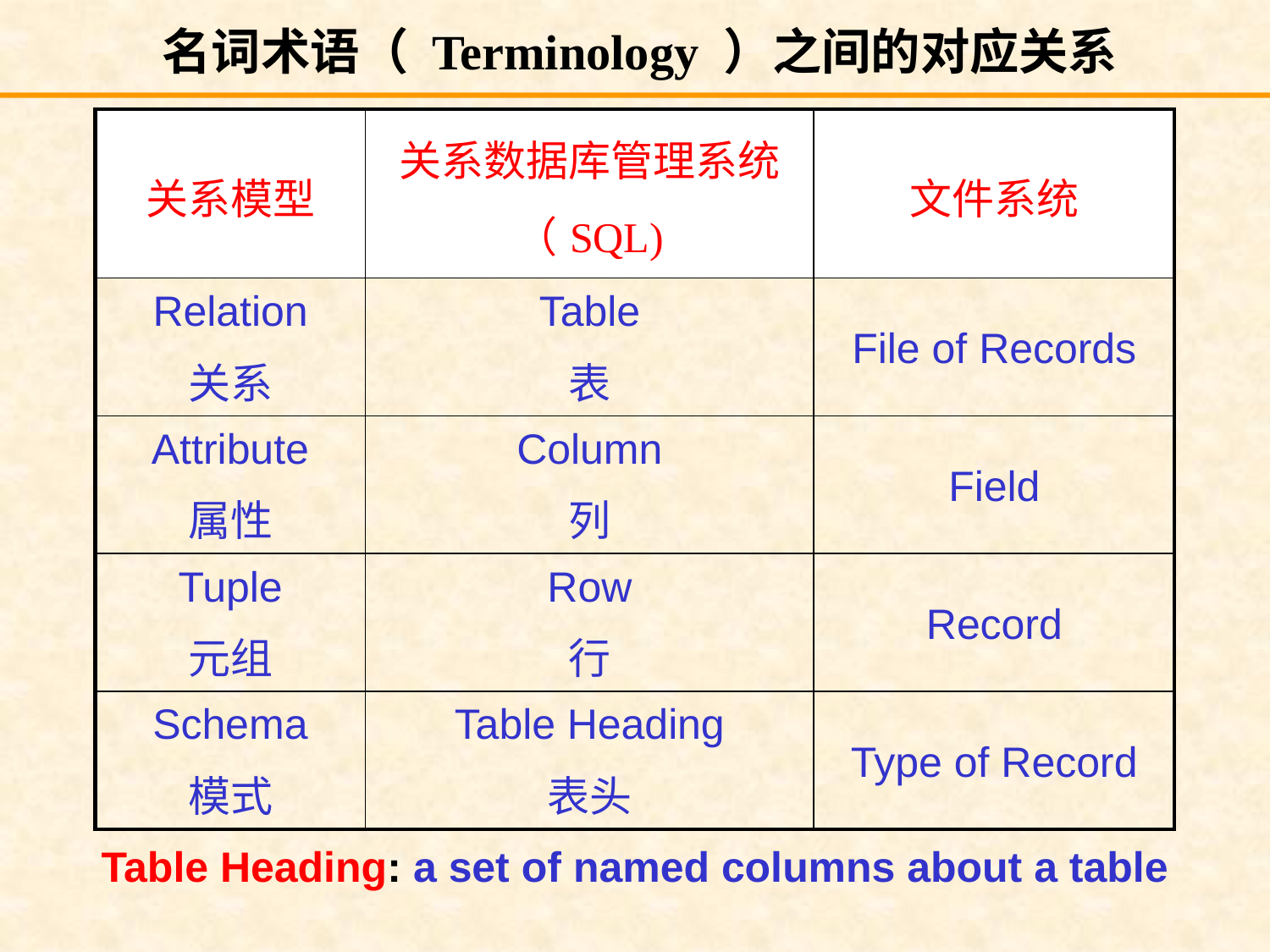

名词术语（ Terminology ）之间的对应关系
| 关系模型 | 关系数据库管理系统 （SQL) | 文件系统 |
| --- | --- | --- |
| Relation 关系 | Table 表 | File of Records |
| Attribute 属性 | Column 列 | Field |
| Tuple 元组 | Row 行 | Record |
| Schema 模式 | Table Heading 表头 | Type of Record |
Table Heading: a set of named columns about a table